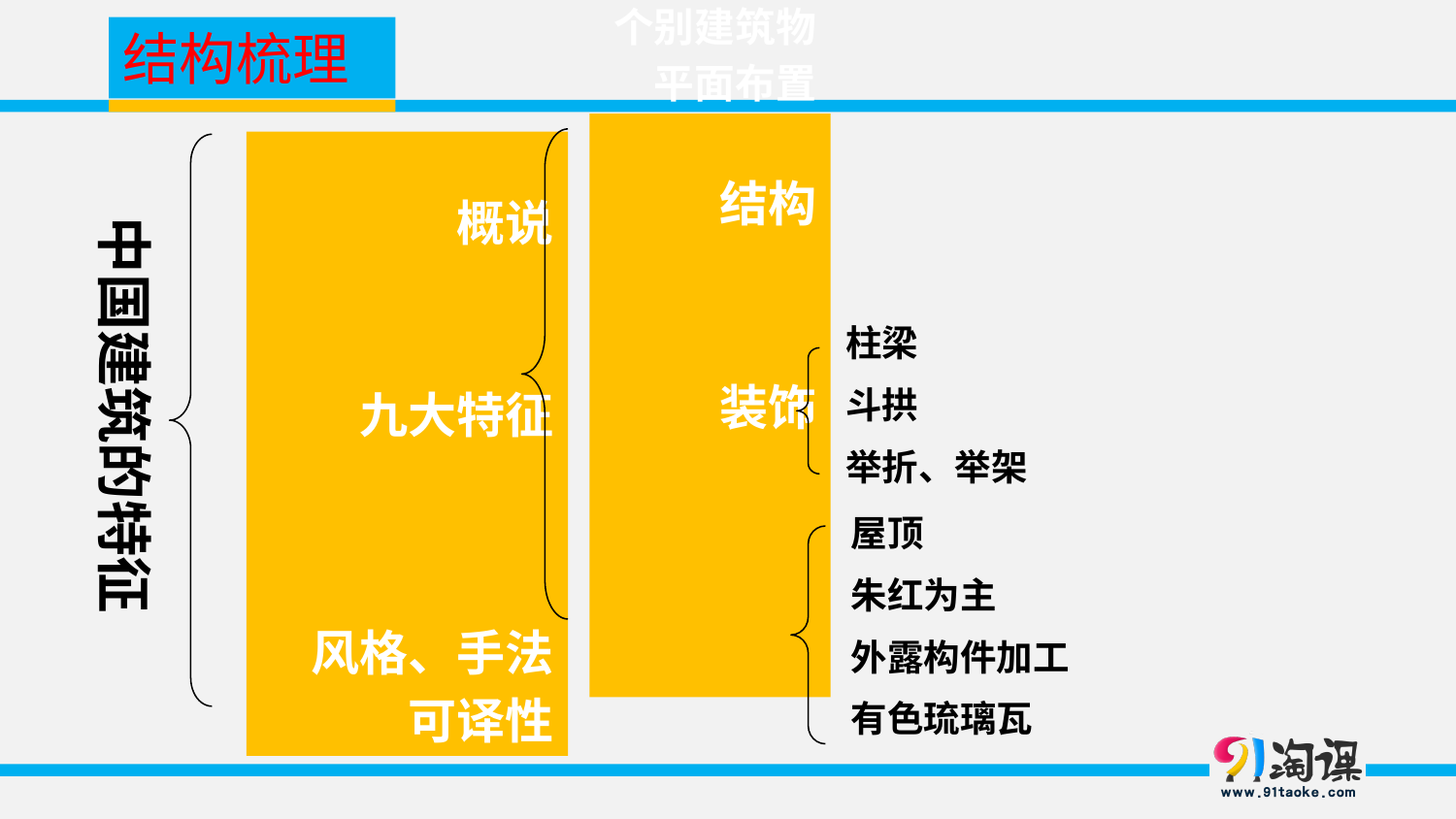

结构梳理
自成体系
个别建筑物
平面布置

结构

装饰

概说

九大特征

风格、手法
可译性

中国建筑的特征
柱梁
斗拱
举折、举架

屋顶
朱红为主
外露构件加工
有色琉璃瓦